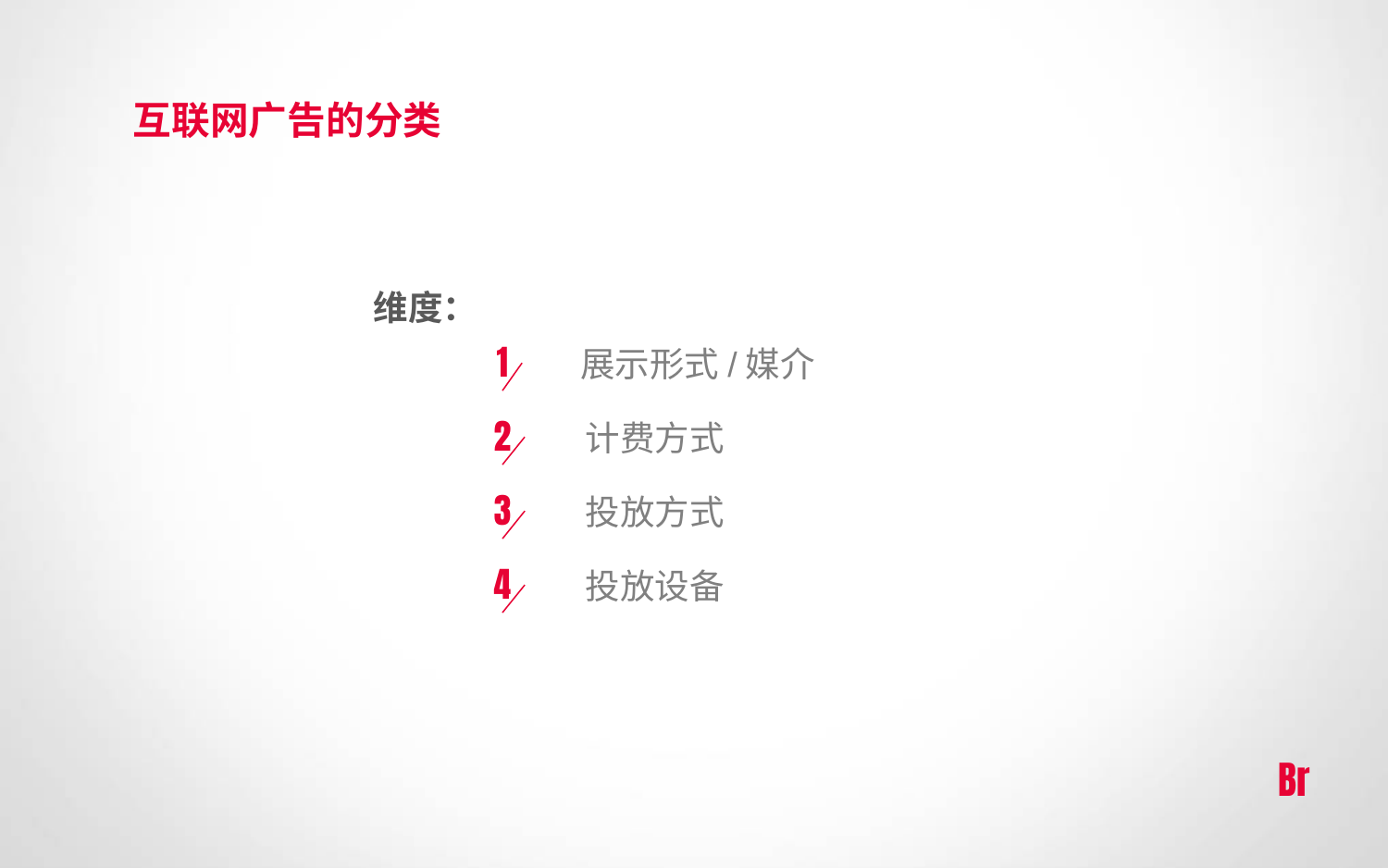

互联网广告的分类
维度：
1
展示形式/媒介
2
计费方式
3
投放方式
4
投放设备